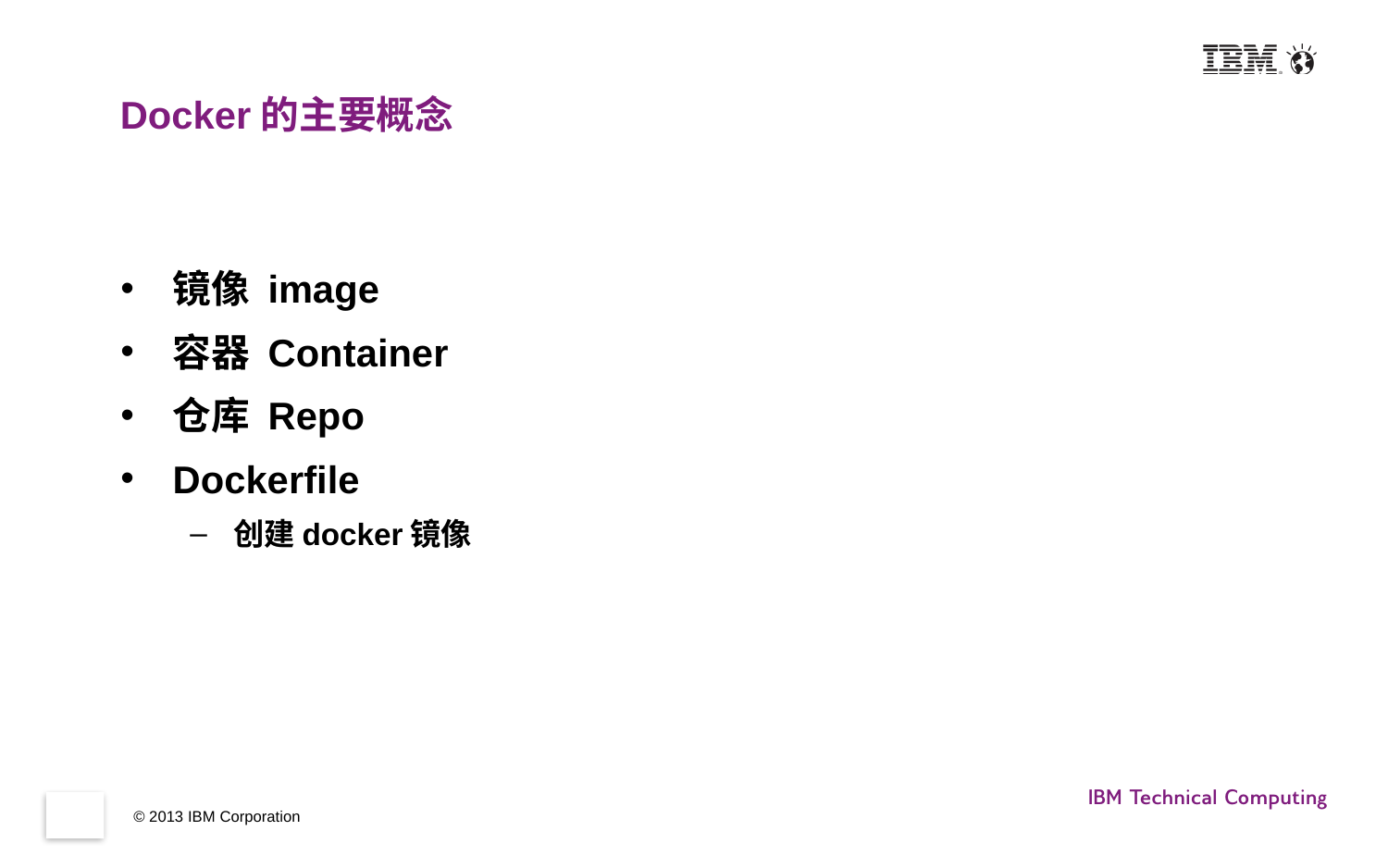

# Docker的主要概念
镜像 image
容器 Container
仓库 Repo
Dockerfile
创建docker镜像